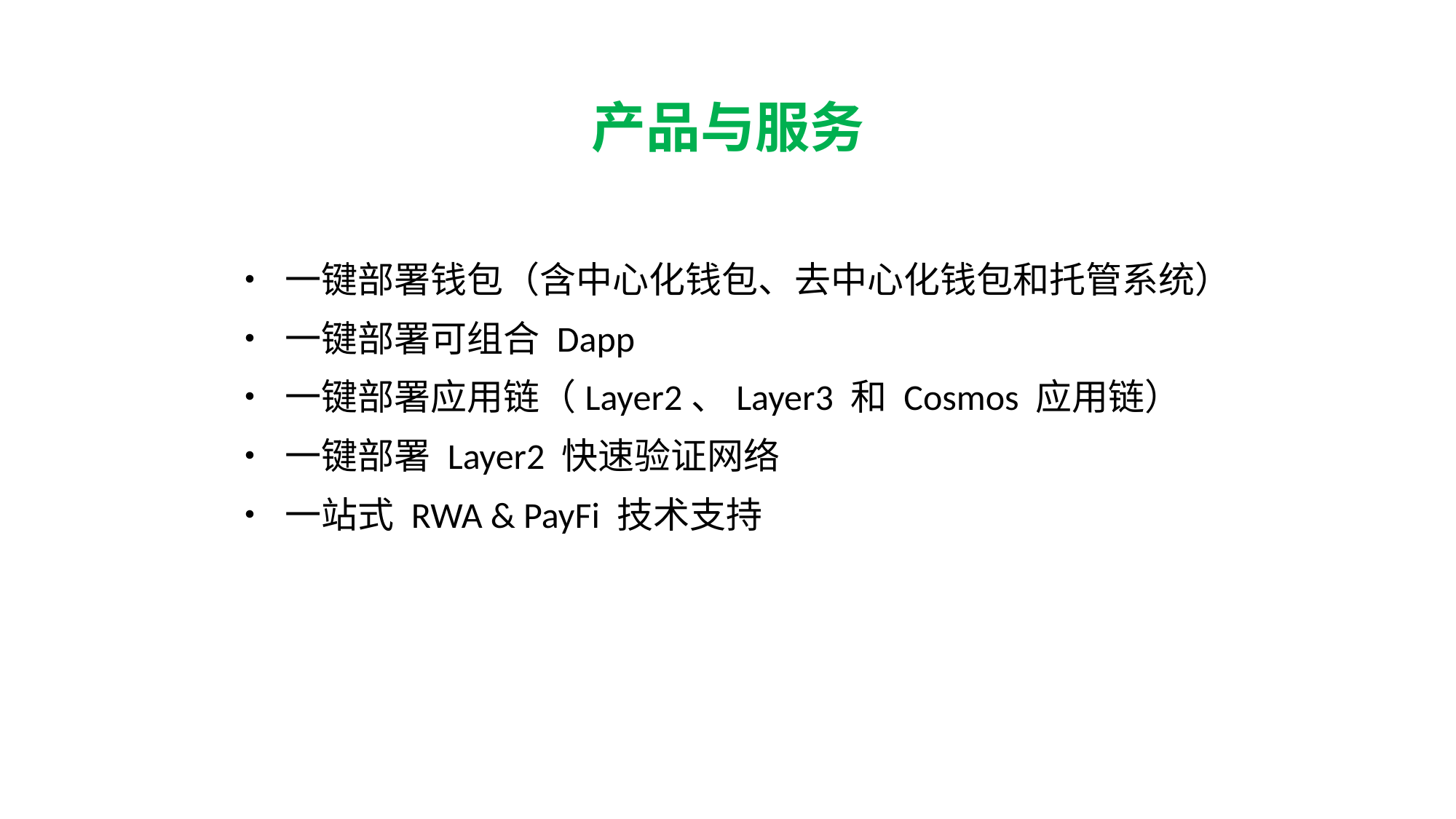

产品与服务

• 一键部署钱包（含中心化钱包、去中心化钱包和托管系统）
• 一键部署可组合 Dapp
• 一键部署应用链（Layer2、Layer3 和 Cosmos 应用链）
• 一键部署 Layer2 快速验证网络
• 一站式 RWA & PayFi 技术支持